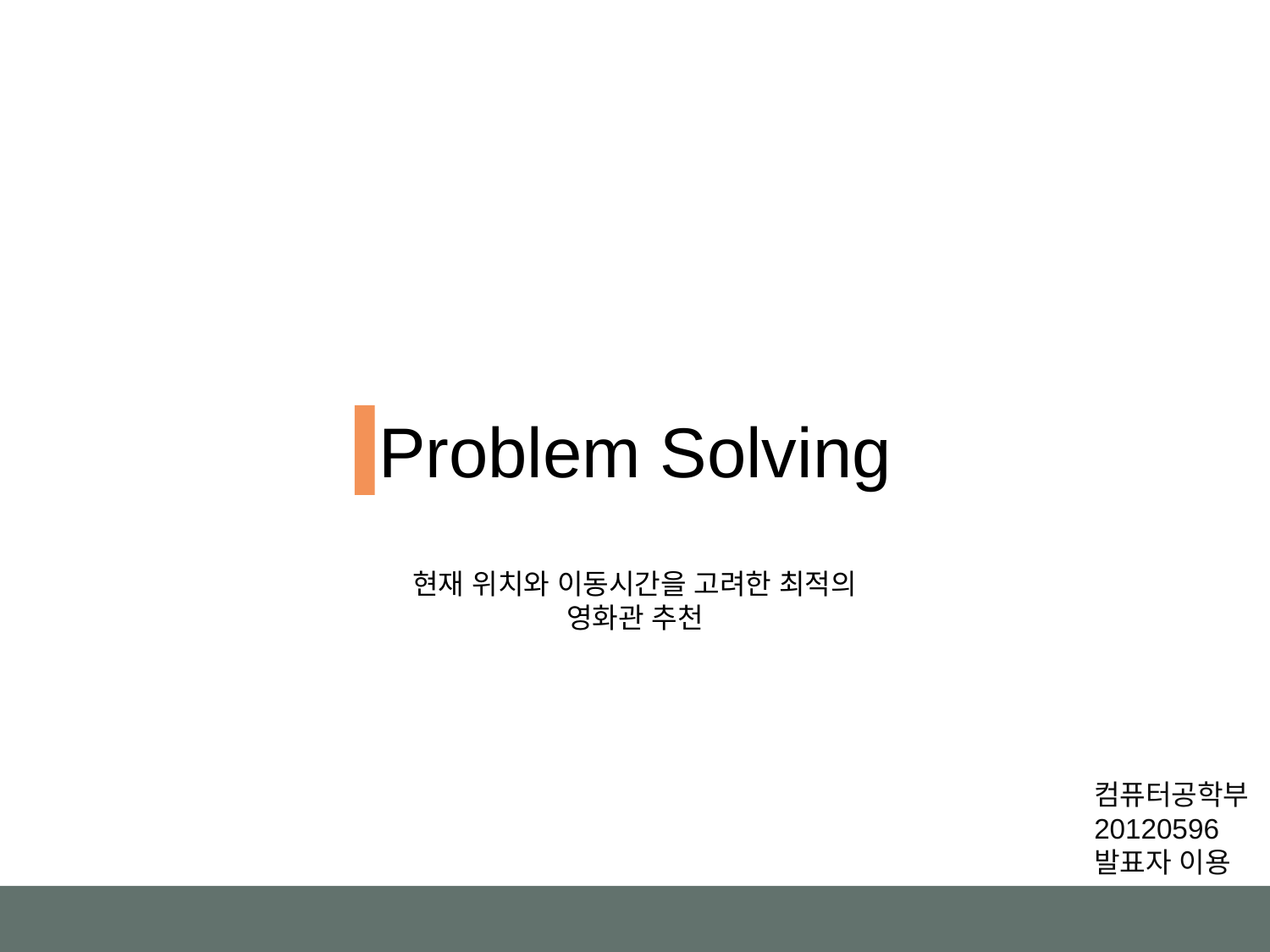

Problem Solving

현재 위치와 이동시간을 고려한 최적의 영화관 추천
컴퓨터공학부
20120596
발표자 이용